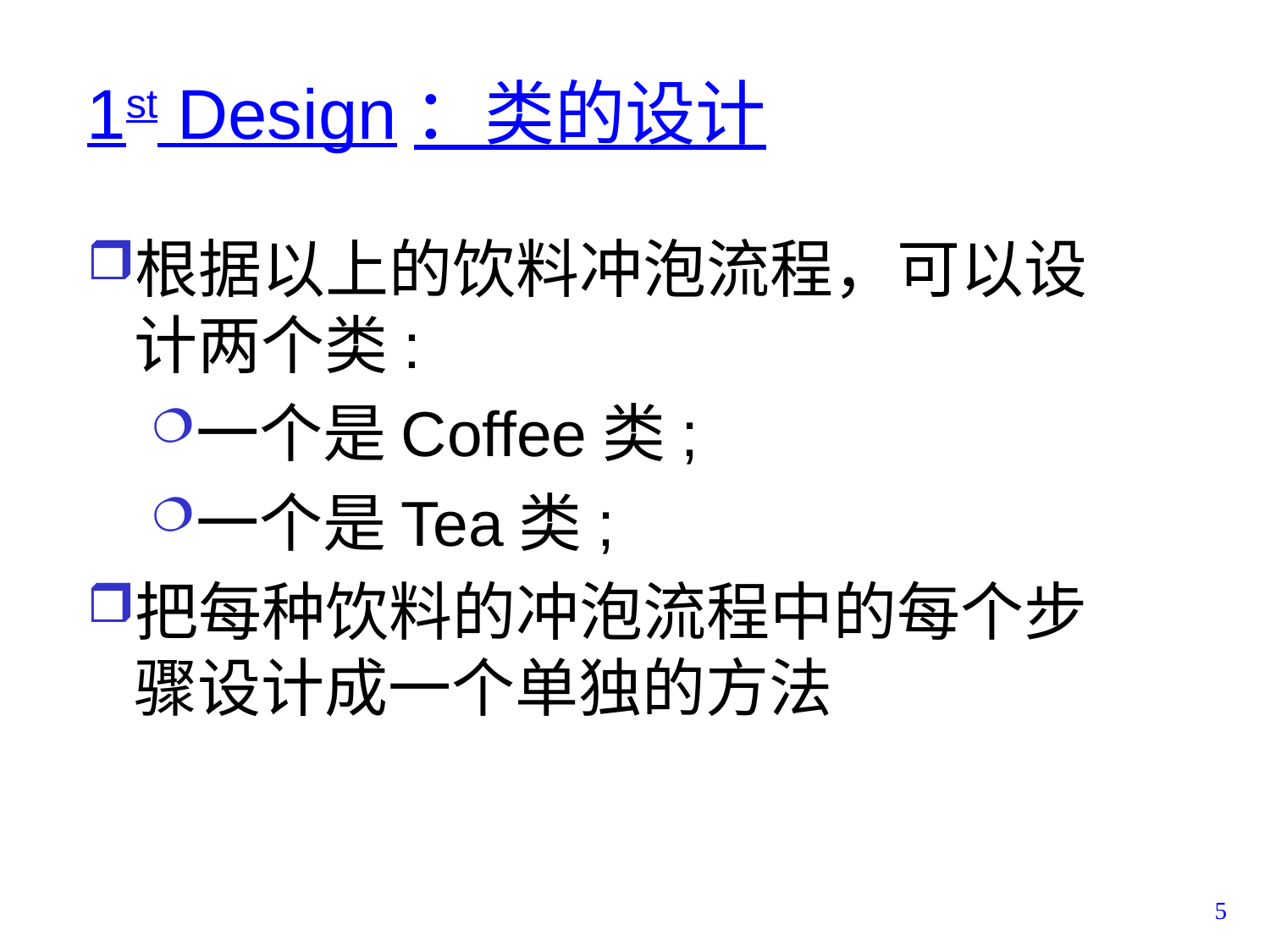

# 1st Design：类的设计
根据以上的饮料冲泡流程，可以设计两个类:
一个是Coffee类;
一个是Tea类;
把每种饮料的冲泡流程中的每个步骤设计成一个单独的方法
5